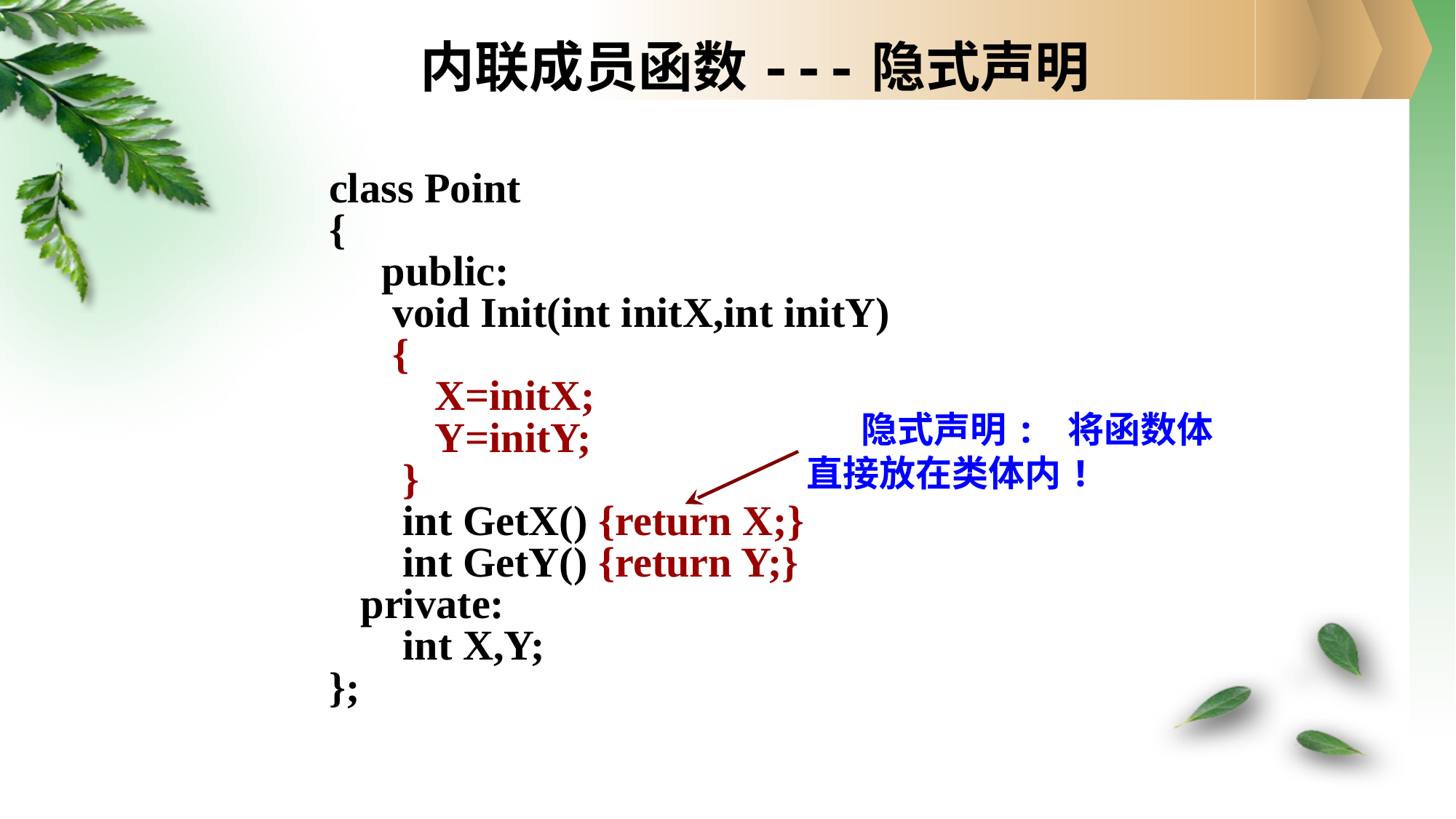

# 内联成员函数---隐式声明
class Point
{
     public:
      void Init(int initX,int initY)
      {
          X=initX;
          Y=initY;
       }
       int GetX() {return X;}
       int GetY() {return Y;}
   private:
       int X,Y;
};
隐式声明: 将函数体直接放在类体内!